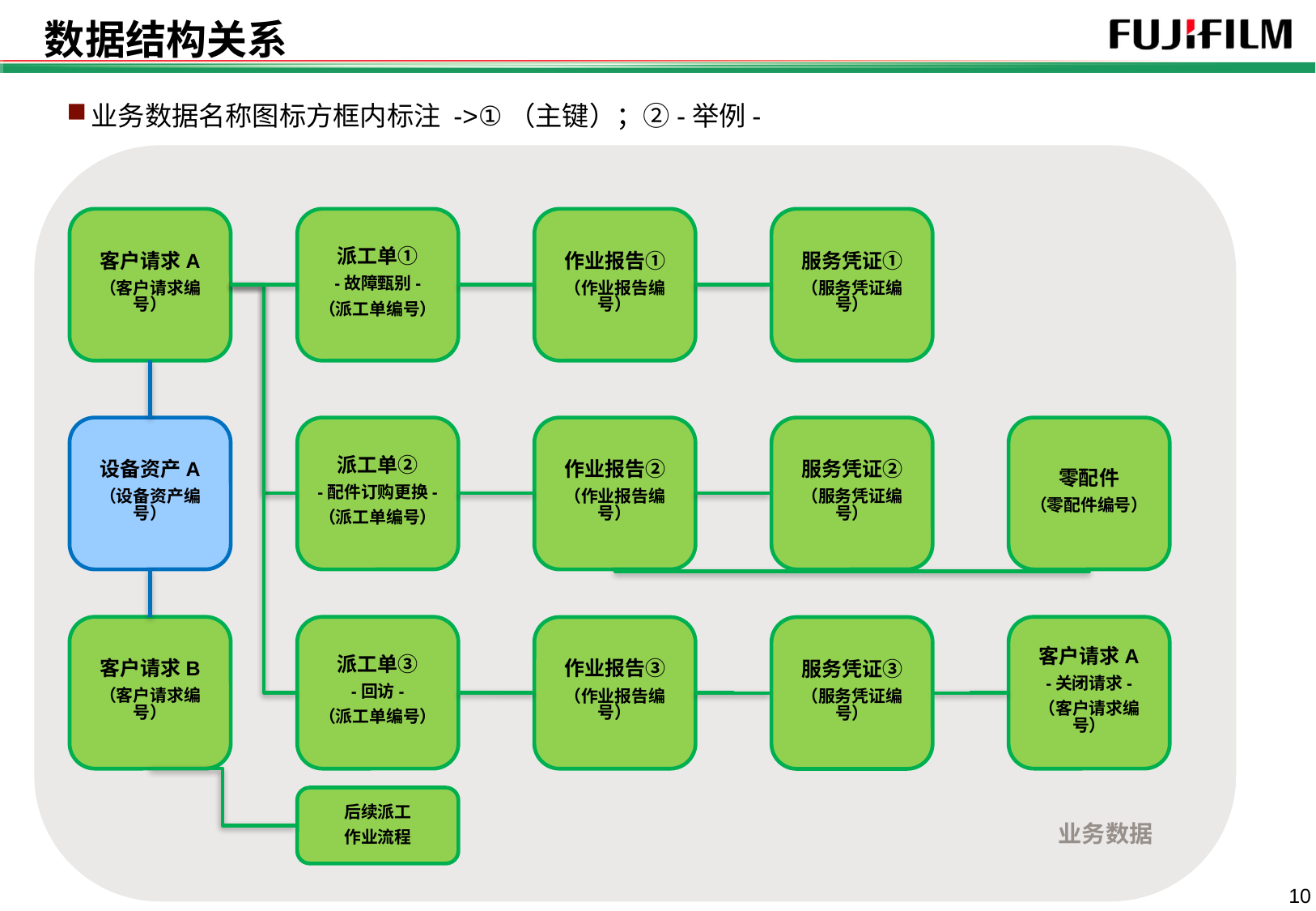

# 数据结构关系

业务数据名称图标方框内标注 ->①（主键）；②-举例-

客户请求A
（客户请求编号）
派工单①
-故障甄别-
（派工单编号）
作业报告①
（作业报告编号）
服务凭证①
（服务凭证编号）
设备资产A
（设备资产编号）
派工单②
-配件订购更换-
（派工单编号）
作业报告②
（作业报告编号）
服务凭证②
（服务凭证编号）
零配件
（零配件编号）
客户请求B
（客户请求编号）
派工单③
-回访-
（派工单编号）
客户请求A
-关闭请求-
（客户请求编号）
作业报告③
（作业报告编号）
服务凭证③
（服务凭证编号）
后续派工
作业流程
业务数据